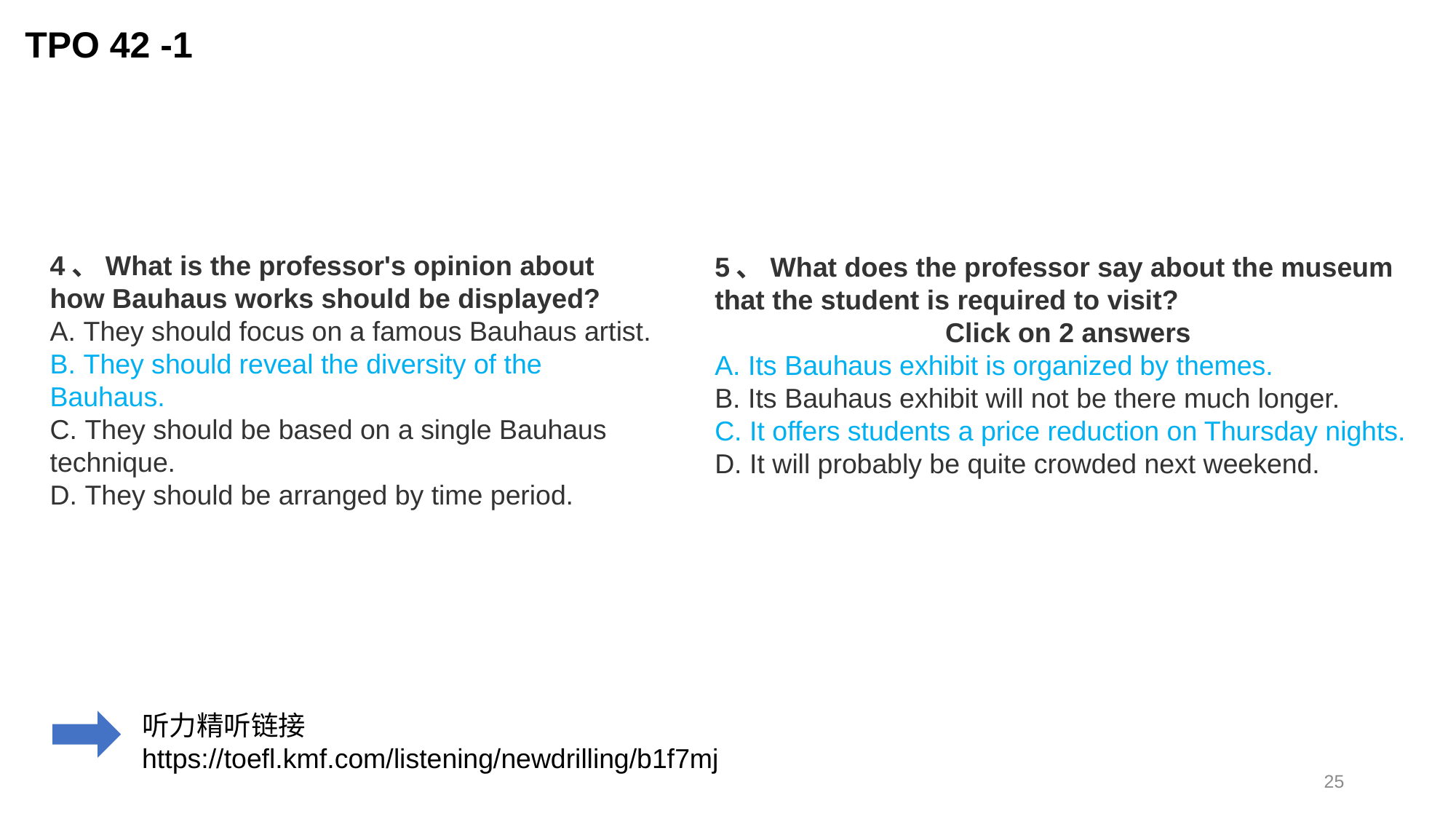

TPO 42 -1

4、What is the professor's opinion about how Bauhaus works should be displayed?
A. They should focus on a famous Bauhaus artist.
B. They should reveal the diversity of the Bauhaus.
C. They should be based on a single Bauhaus technique.
D. They should be arranged by time period.
5、What does the professor say about the museum that the student is required to visit?
Click on 2 answers
A. Its Bauhaus exhibit is organized by themes.
B. Its Bauhaus exhibit will not be there much longer.
C. It offers students a price reduction on Thursday nights.
D. It will probably be quite crowded next weekend.
听力精听链接
https://toefl.kmf.com/listening/newdrilling/b1f7mj

25